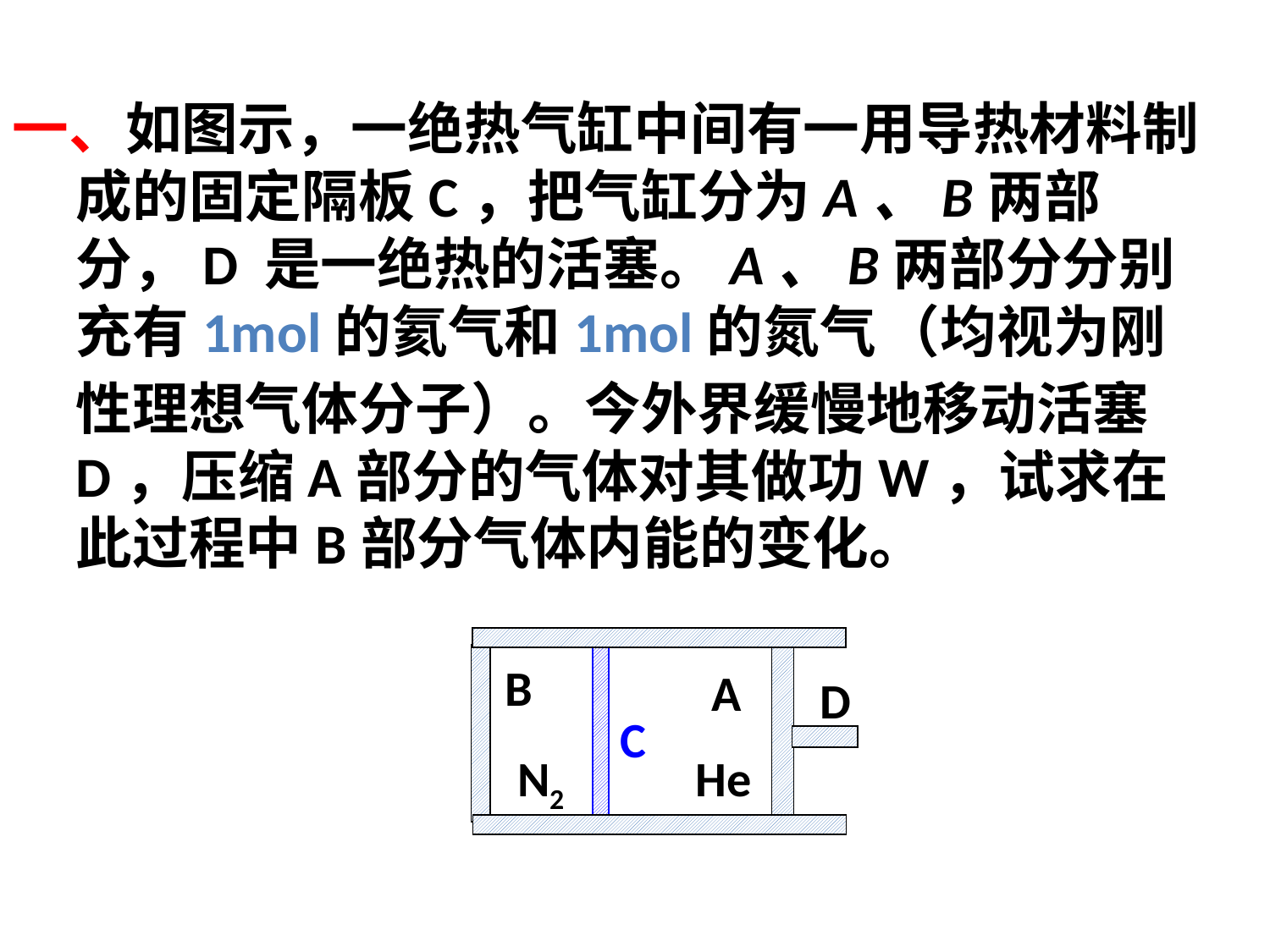

一、如图示，一绝热气缸中间有一用导热材料制成的固定隔板C，把气缸分为A、B两部分，D 是一绝热的活塞。A、B两部分分别充有1mol的氦气和1mol的氮气 （均视为刚性理想气体分子）。今外界缓慢地移动活塞D，压缩A部分的气体对其做功W，试求在此过程中B部分气体内能的变化。

B
A
D
C

N2
He